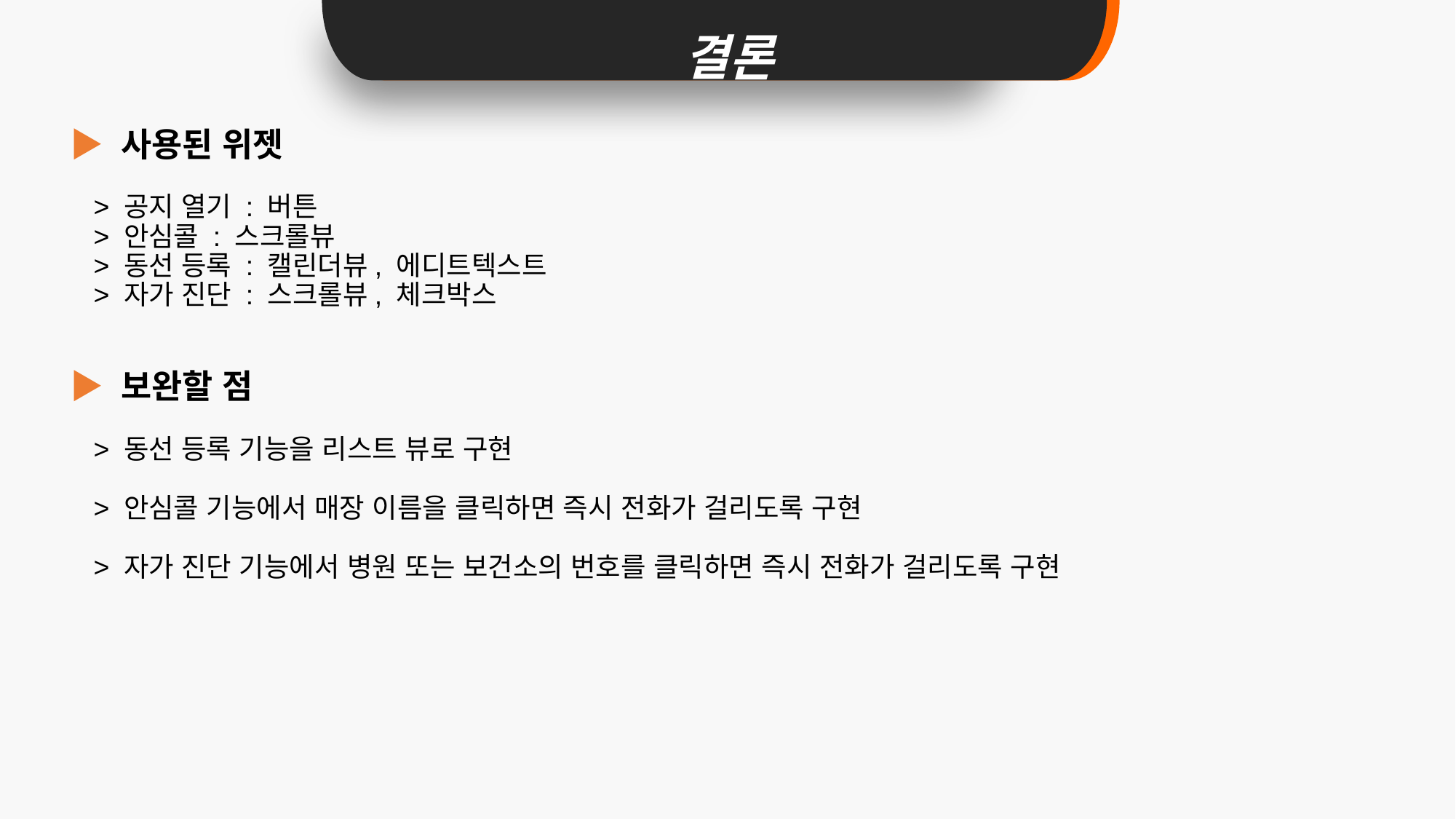

결론

▶ 사용된 위젯

   > 공지 열기 : 버튼
   > 안심콜 : 스크롤뷰
   > 동선 등록 : 캘린더뷰, 에디트텍스트
   > 자가 진단 : 스크롤뷰, 체크박스

▶ 보완할 점

   > 동선 등록 기능을 리스트 뷰로 구현

   > 안심콜 기능에서 매장 이름을 클릭하면 즉시 전화가 걸리도록 구현

   > 자가 진단 기능에서 병원 또는 보건소의 번호를 클릭하면 즉시 전화가 걸리도록 구현